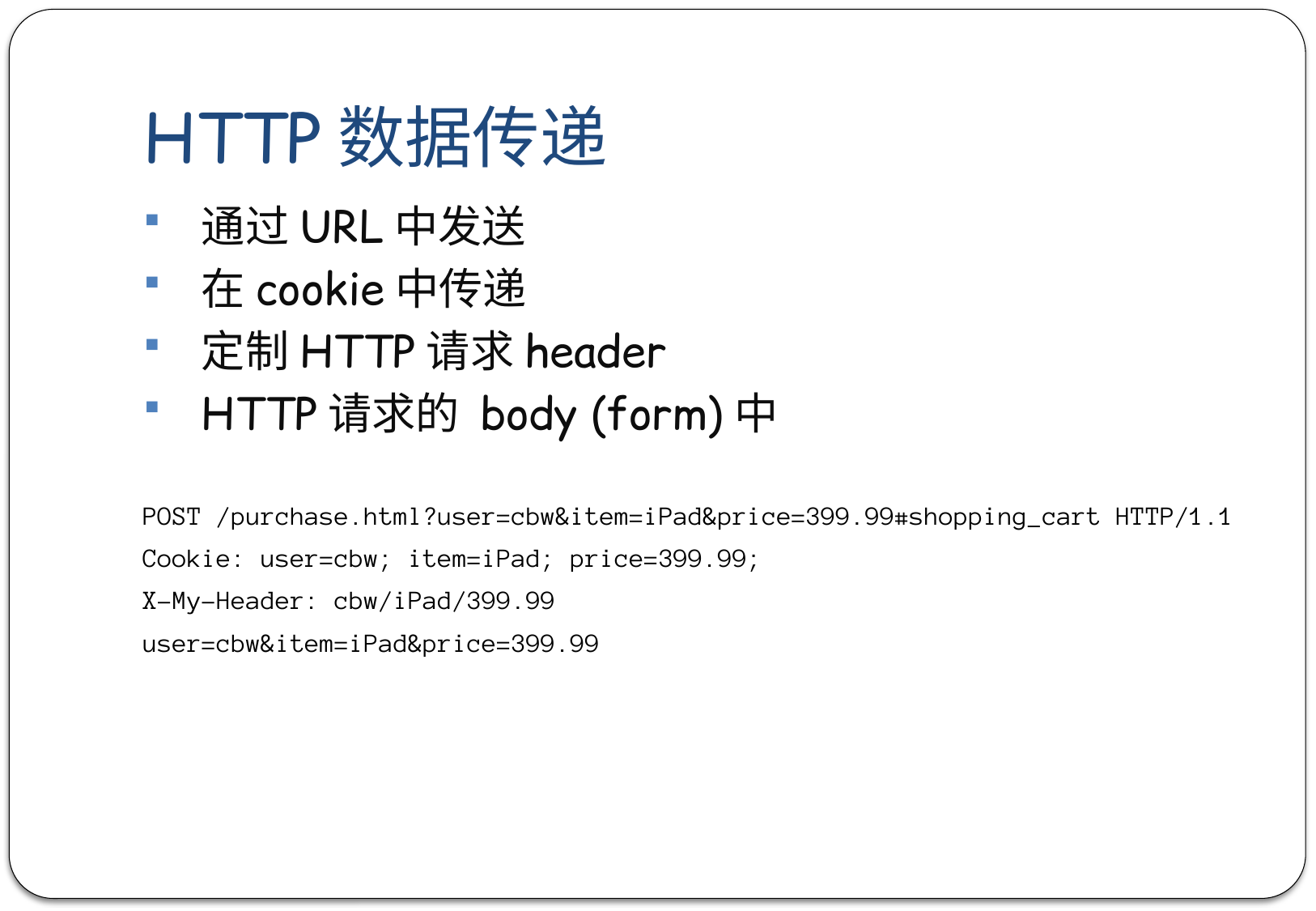

# HTTP数据传递
通过URL中发送
在cookie中传递
定制HTTP请求header
HTTP请求的 body (form)中
POST /purchase.html?user=cbw&item=iPad&price=399.99#shopping_cart HTTP/1.1
Cookie: user=cbw; item=iPad; price=399.99;
X-My-Header: cbw/iPad/399.99
user=cbw&item=iPad&price=399.99